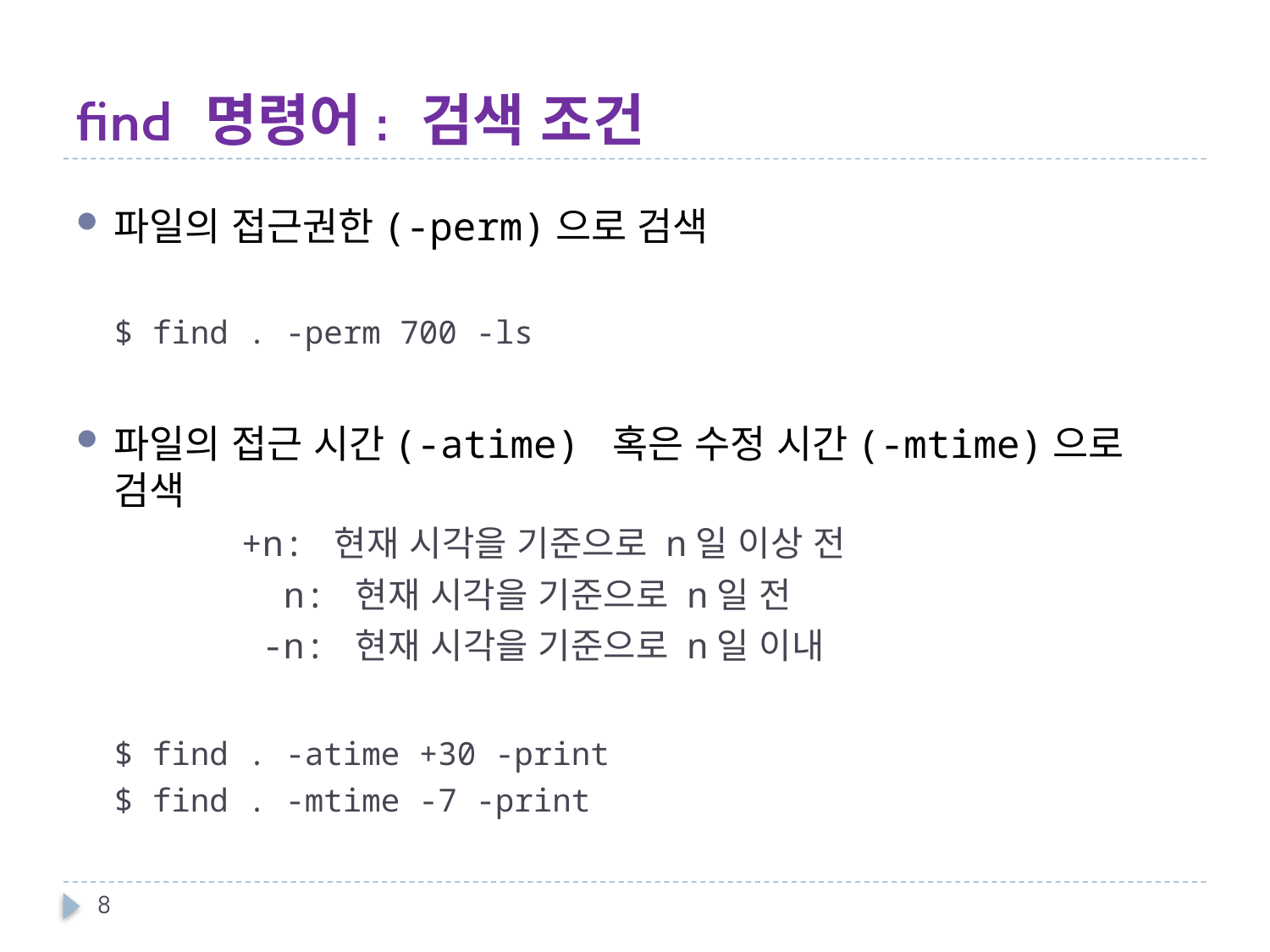

# find 명령어: 검색 조건
파일의 접근권한(-perm)으로 검색

$ find . -perm 700 -ls

파일의 접근 시간(-atime) 혹은 수정 시간(-mtime)으로 검색
	+n: 현재 시각을 기준으로 n일 이상 전
	  n: 현재 시각을 기준으로 n일 전
	 -n: 현재 시각을 기준으로 n일 이내

$ find . -atime +30 -print
$ find . -mtime -7 -print

8